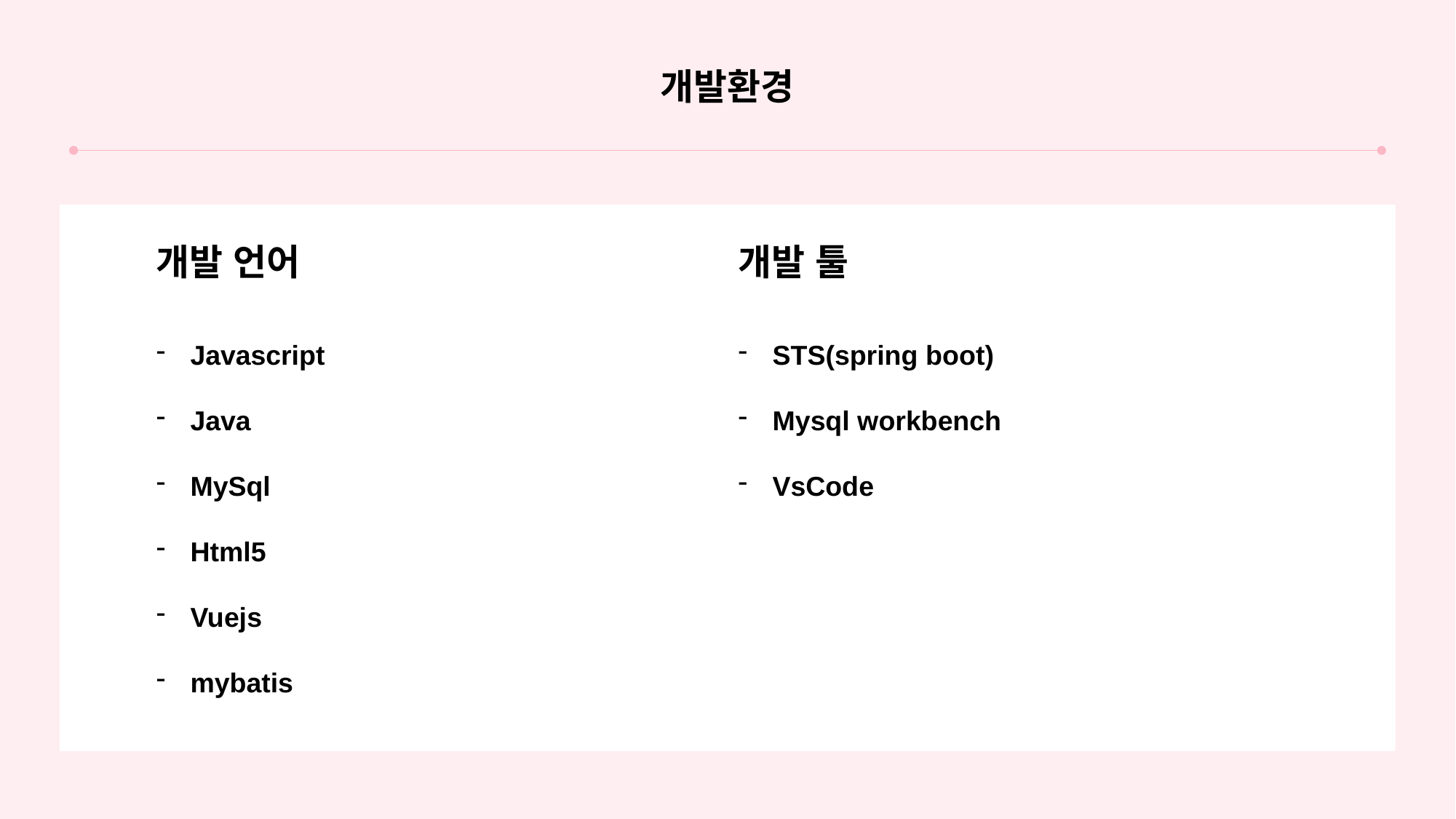

개발환경

개발 언어
개발 툴
Javascript

Java

MySql

Html5

Vuejs

mybatis
STS(spring boot)

Mysql workbench

VsCode